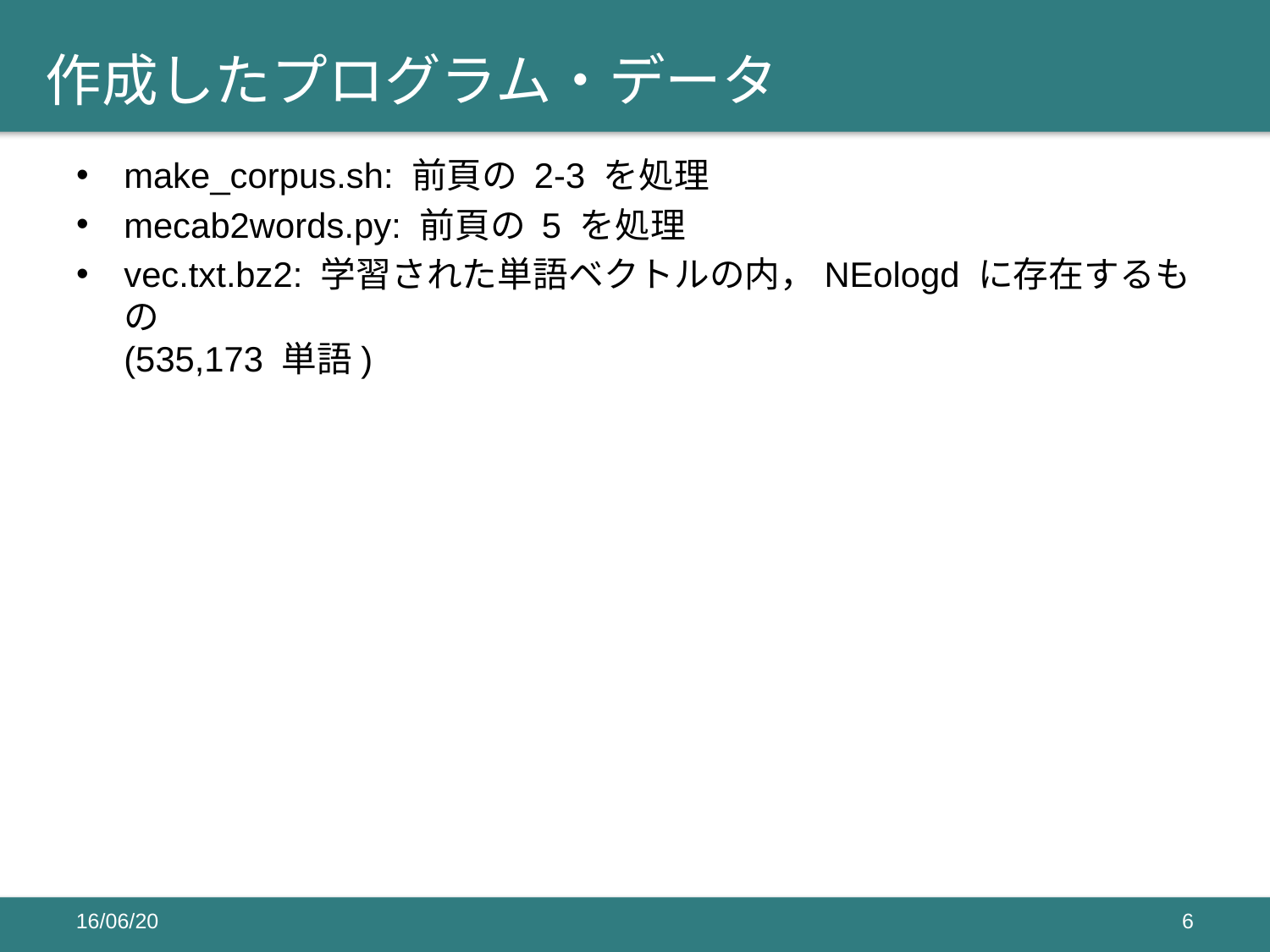

# 作成したプログラム・データ
make_corpus.sh: 前頁の 2-3 を処理
mecab2words.py: 前頁の 5 を処理
vec.txt.bz2: 学習された単語ベクトルの内，NEologd に存在するもの
(535,173 単語)
16/06/20
6